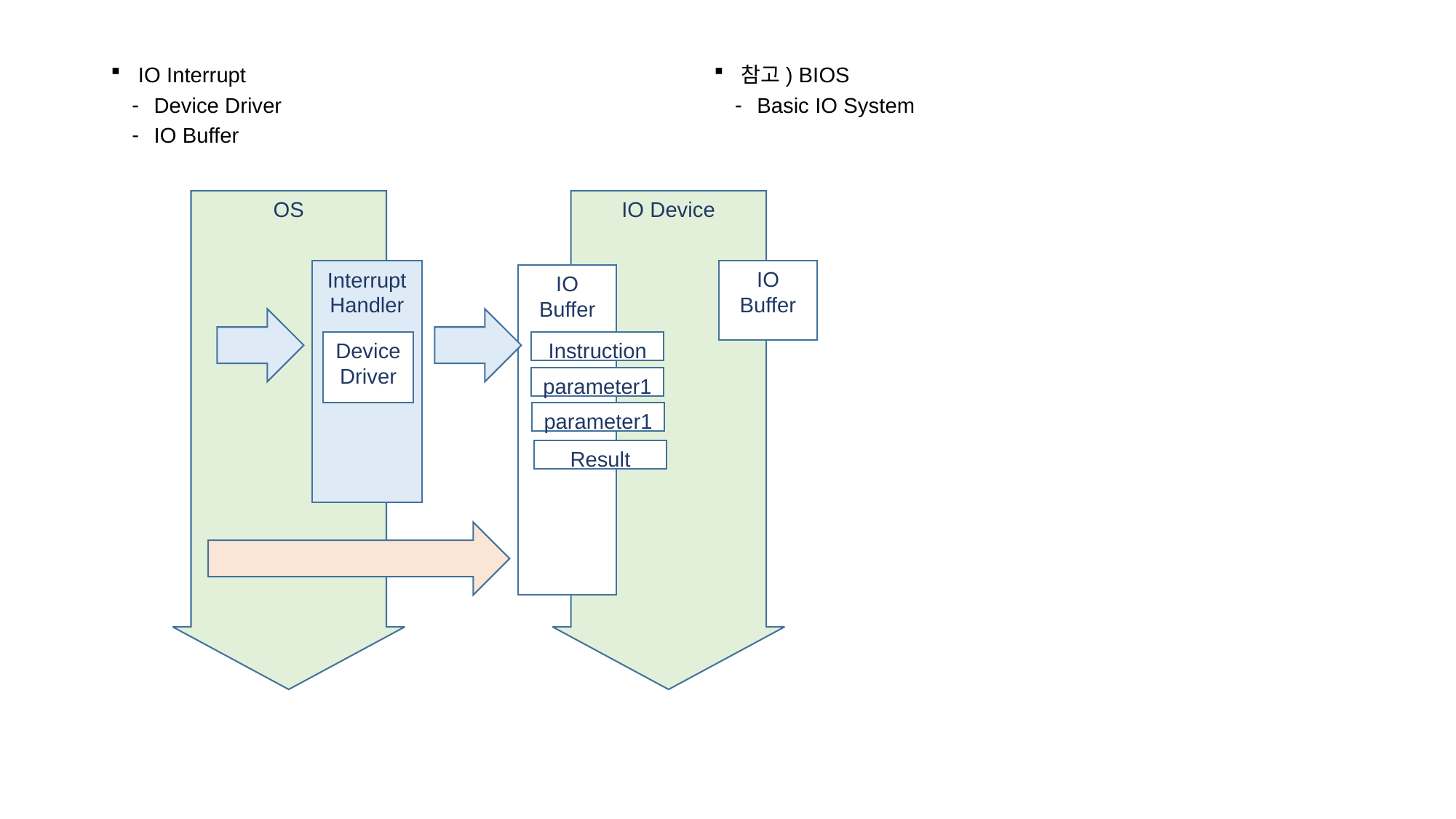

IO Interrupt
Device Driver
IO Buffer
참고) BIOS
Basic IO System

IO Device
OS
Interrupt Handler
IO Buffer
IO Buffer

Device Driver
Instruction
parameter1
parameter1
Result